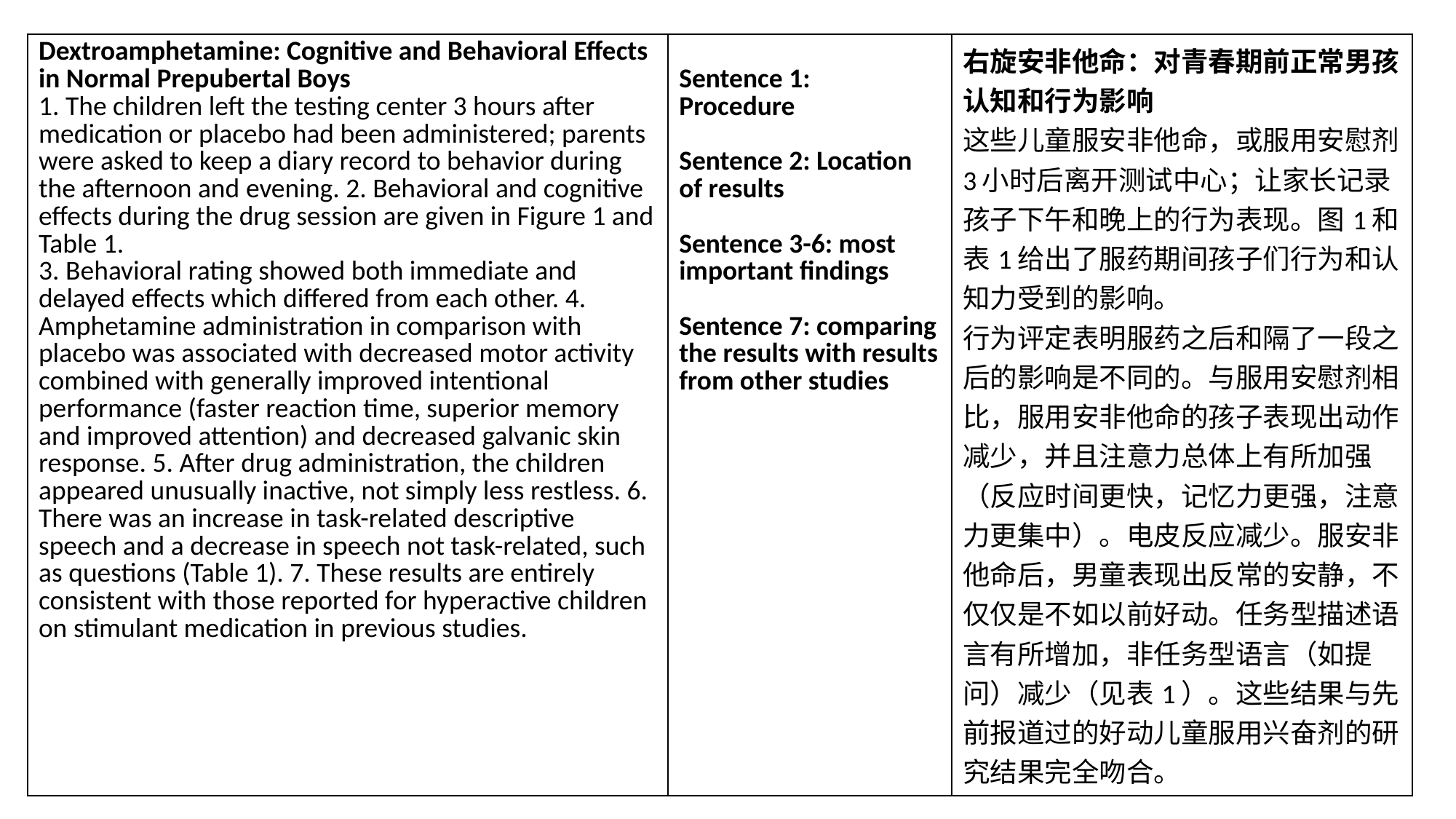

| Dextroamphetamine: Cognitive and Behavioral Effects in Normal Prepubertal Boys 1. The children left the testing center 3 hours after medication or placebo had been administered; parents were asked to keep a diary record to behavior during the afternoon and evening. 2. Behavioral and cognitive effects during the drug session are given in Figure 1 and Table 1. 3. Behavioral rating showed both immediate and delayed effects which differed from each other. 4. Amphetamine administration in comparison with placebo was associated with decreased motor activity combined with generally improved intentional performance (faster reaction time, superior memory and improved attention) and decreased galvanic skin response. 5. After drug administration, the children appeared unusually inactive, not simply less restless. 6. There was an increase in task-related descriptive speech and a decrease in speech not task-related, such as questions (Table 1). 7. These results are entirely consistent with those reported for hyperactive children on stimulant medication in previous studies. | Sentence 1: Procedure Sentence 2: Location of results Sentence 3-6: most important findings Sentence 7: comparing the results with results from other studies | 右旋安非他命：对青春期前正常男孩认知和行为影响 这些儿童服安非他命，或服用安慰剂3小时后离开测试中心；让家长记录孩子下午和晚上的行为表现。图1和表1给出了服药期间孩子们行为和认知力受到的影响。 行为评定表明服药之后和隔了一段之后的影响是不同的。与服用安慰剂相比，服用安非他命的孩子表现出动作减少，并且注意力总体上有所加强（反应时间更快，记忆力更强，注意力更集中）。电皮反应减少。服安非他命后，男童表现出反常的安静，不仅仅是不如以前好动。任务型描述语言有所增加，非任务型语言（如提问）减少（见表1）。这些结果与先前报道过的好动儿童服用兴奋剂的研究结果完全吻合。 |
| --- | --- | --- |